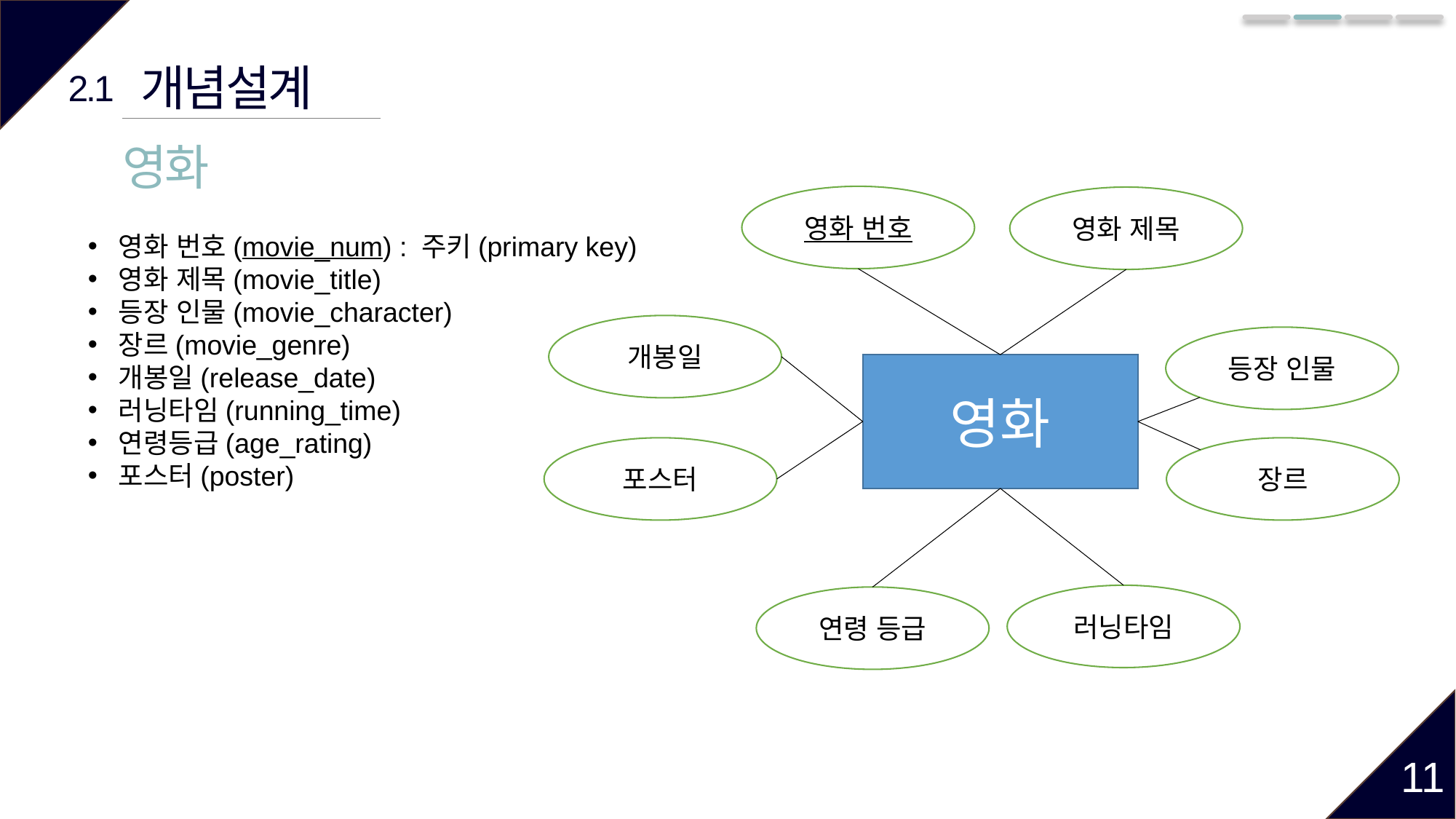

개념설계
2.1
영화
영화 번호
영화 제목
영화 번호(movie_num) : 주키(primary key)
영화 제목(movie_title)
등장 인물(movie_character)
장르(movie_genre)
개봉일(release_date)
러닝타임(running_time)
연령등급(age_rating)
포스터(poster)
개봉일
등장 인물
영화
포스터
장르
러닝타임
연령 등급
11